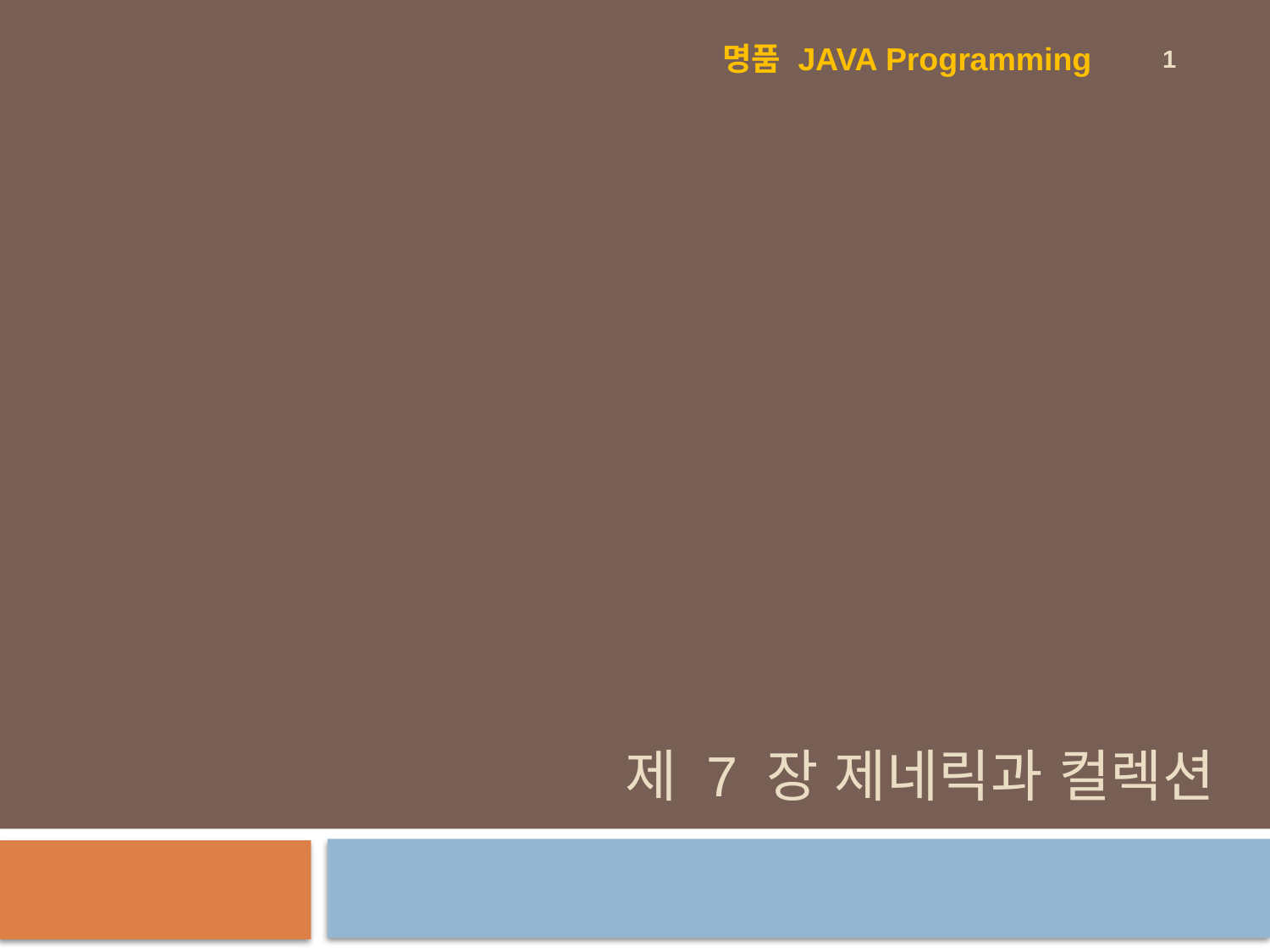

1
명품 JAVA Programming
# 제 7 장 제네릭과 컬렉션